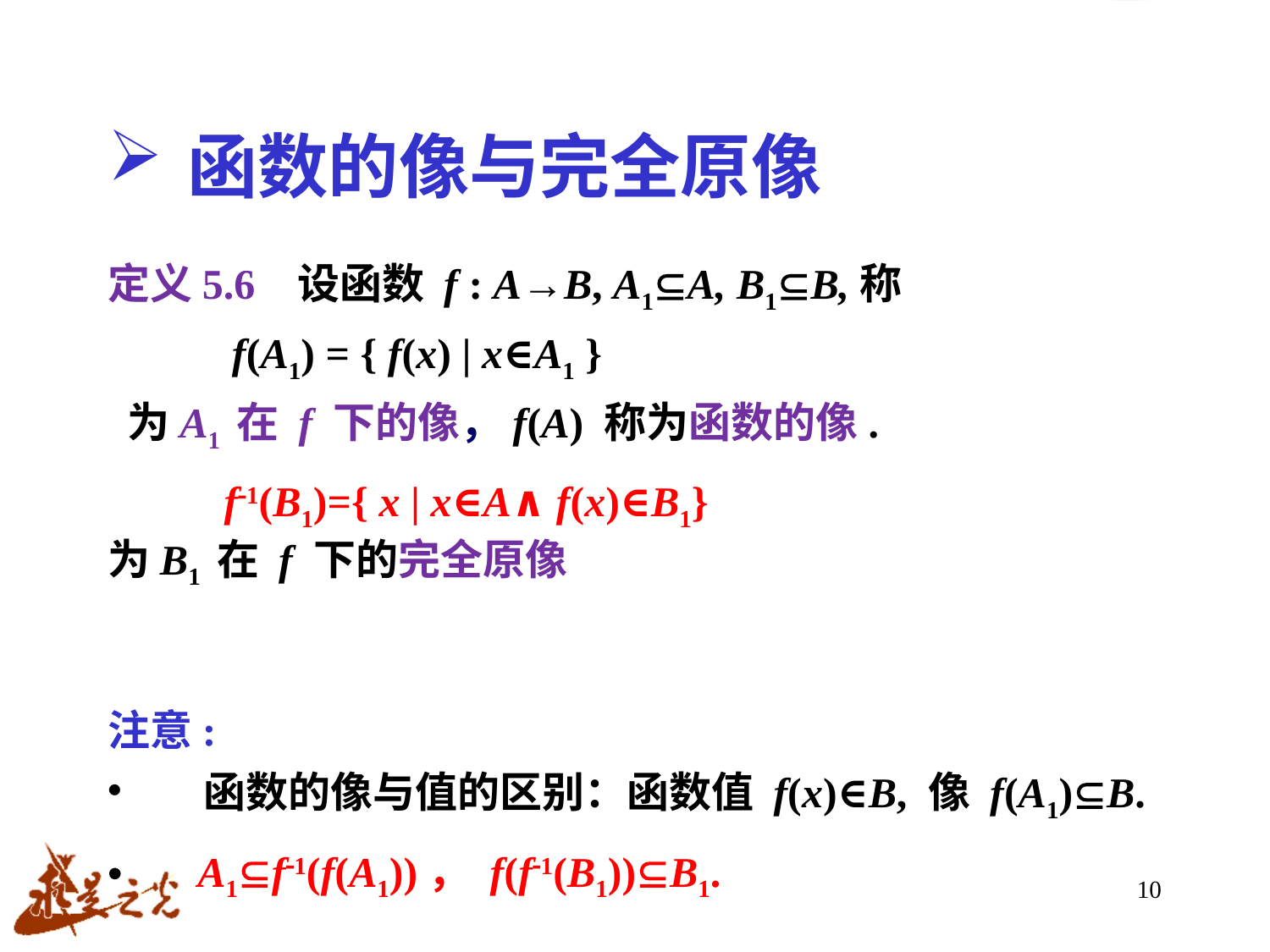

# 函数的像与完全原像
定义5.6   设函数 f : A→B, A1⊆A, B1⊆B,称
            f(A1) = { f(x) | x∈A1 }
 为A1 在 f 下的像，f(A) 称为函数的像.
           f−1(B1)={ x | x∈A∧ f(x)∈B1}
为B1 在 f 下的完全原像

注意:
    函数的像与值的区别：函数值 f(x)∈B, 像 f(A1)⊆B.
    A1⊆f−1(f(A1))， f(f−1(B1))⊆B1.
10